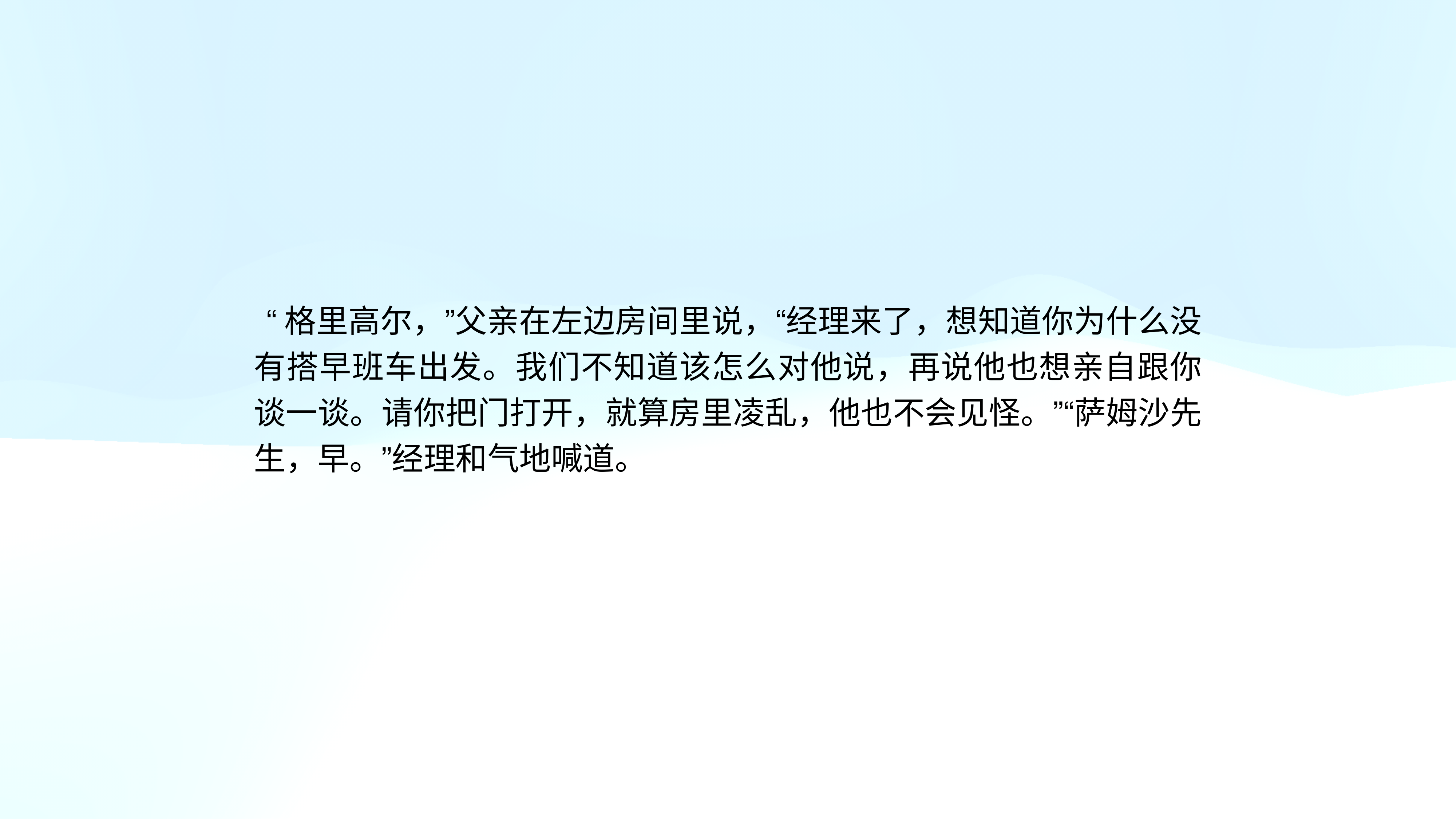

“格里高尔，”父亲在左边房间里说，“经理来了，想知道你为什么没有搭早班车出发。我们不知道该怎么对他说，再说他也想亲自跟你谈一谈。请你把门打开，就算房里凌乱，他也不会见怪。”“萨姆沙先生，早。”经理和气地喊道。